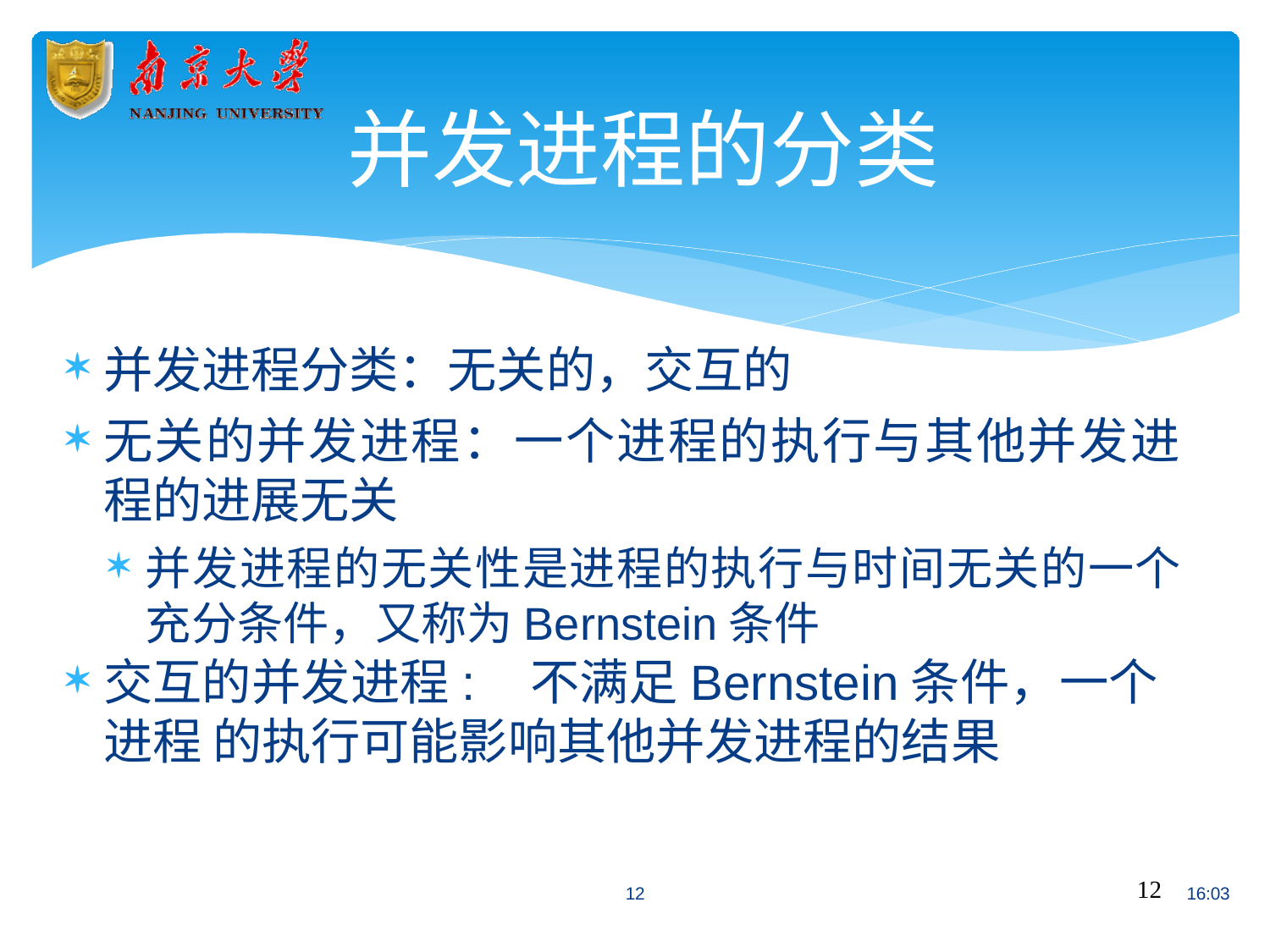

# 并发进程的分类

并发进程分类：无关的，交互的
无关的并发进程：一个进程的执行与其他并发进 程的进展无关
并发进程的无关性是进程的执行与时间无关的一个 充分条件，又称为Bernstein条件
交互的并发进程:	不满足Bernstein条件，一个进程 的执行可能影响其他并发进程的结果
12
12
16:03